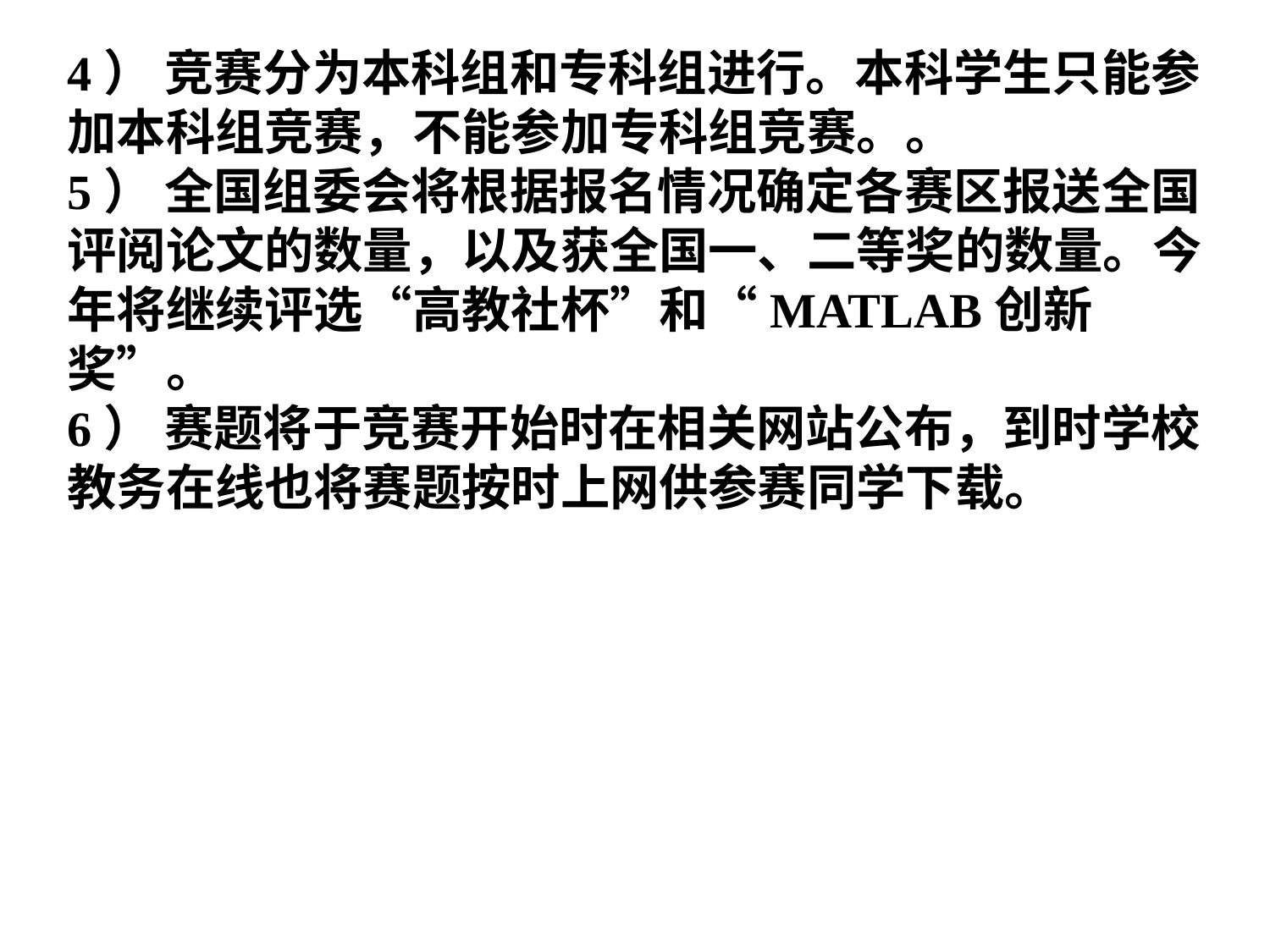

4） 竞赛分为本科组和专科组进行。本科学生只能参加本科组竞赛，不能参加专科组竞赛。。
5） 全国组委会将根据报名情况确定各赛区报送全国评阅论文的数量，以及获全国一、二等奖的数量。今年将继续评选“高教社杯”和“MATLAB创新奖”。
6） 赛题将于竞赛开始时在相关网站公布，到时学校教务在线也将赛题按时上网供参赛同学下载。